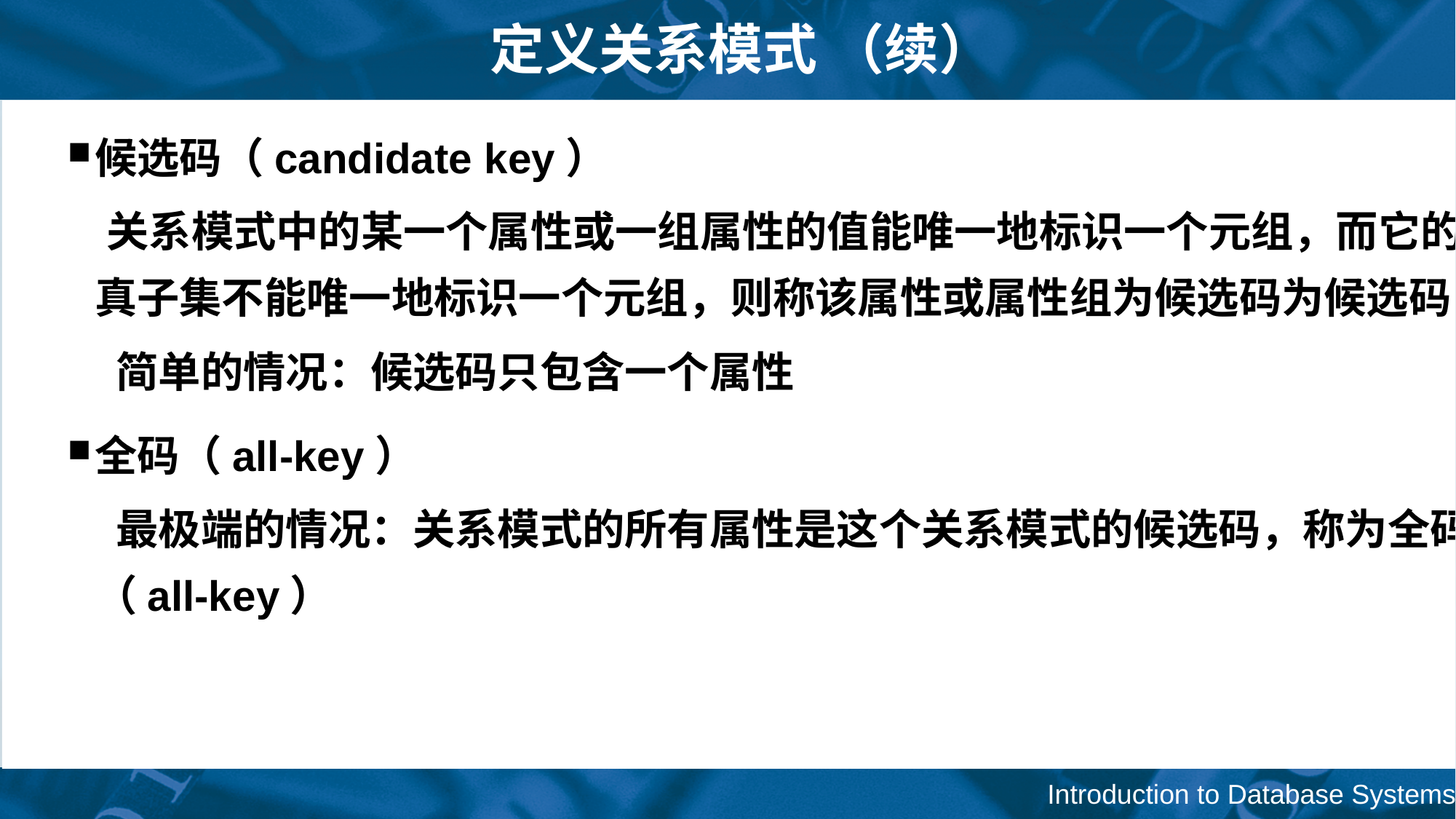

# 定义关系模式 （续）
候选码（candidate key）
   关系模式中的某一个属性或一组属性的值能唯一地标识一个元组，而它的真子集不能唯一地标识一个元组，则称该属性或属性组为候选码为候选码
    简单的情况：候选码只包含一个属性
全码（all-key）
    最极端的情况：关系模式的所有属性是这个关系模式的候选码，称为全码（all-key）